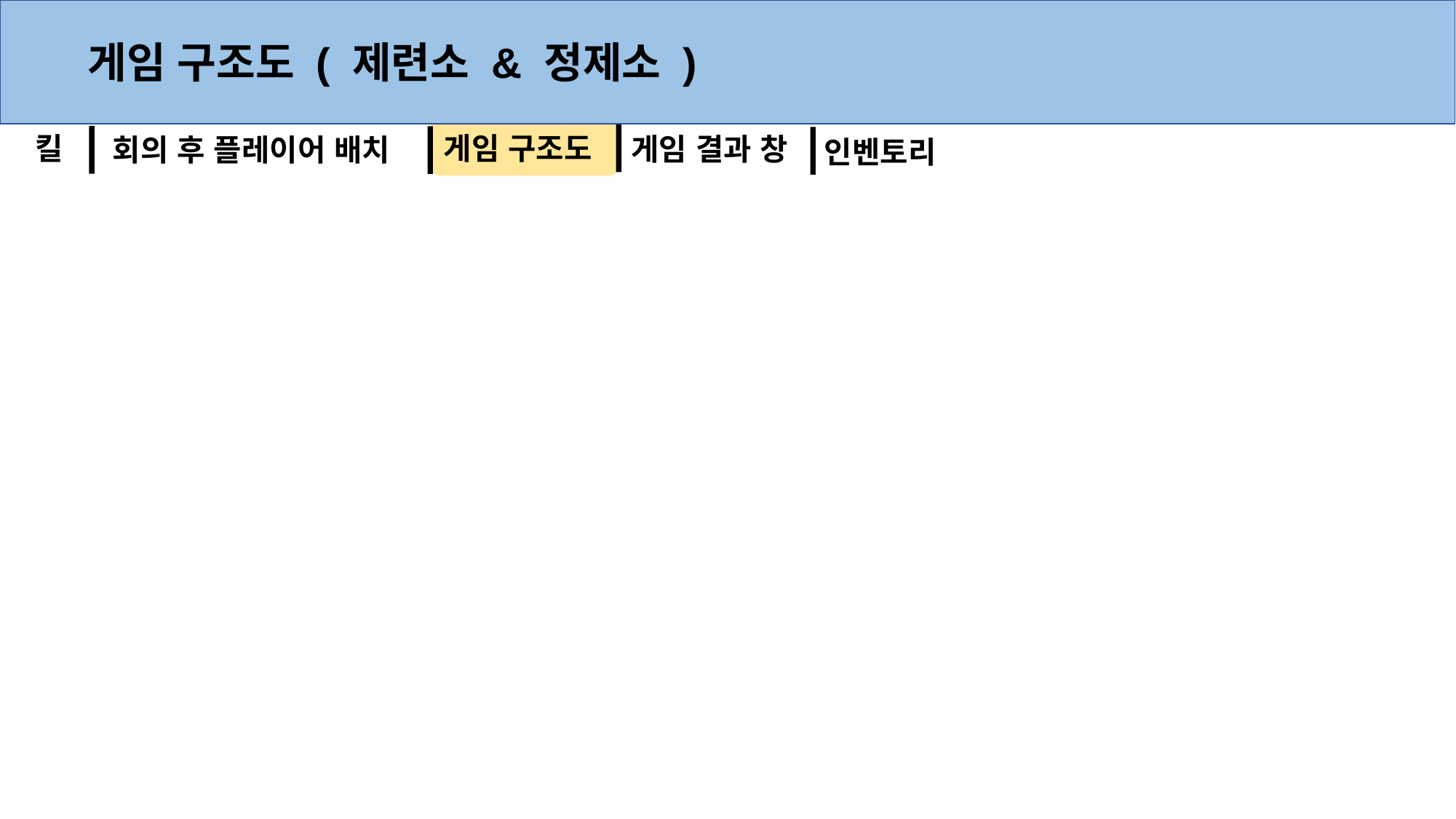

게임 구조도 ( 제련소 & 정제소 )

킬

게임 구조도
게임 결과 창
회의 후 플레이어 배치

인벤토리